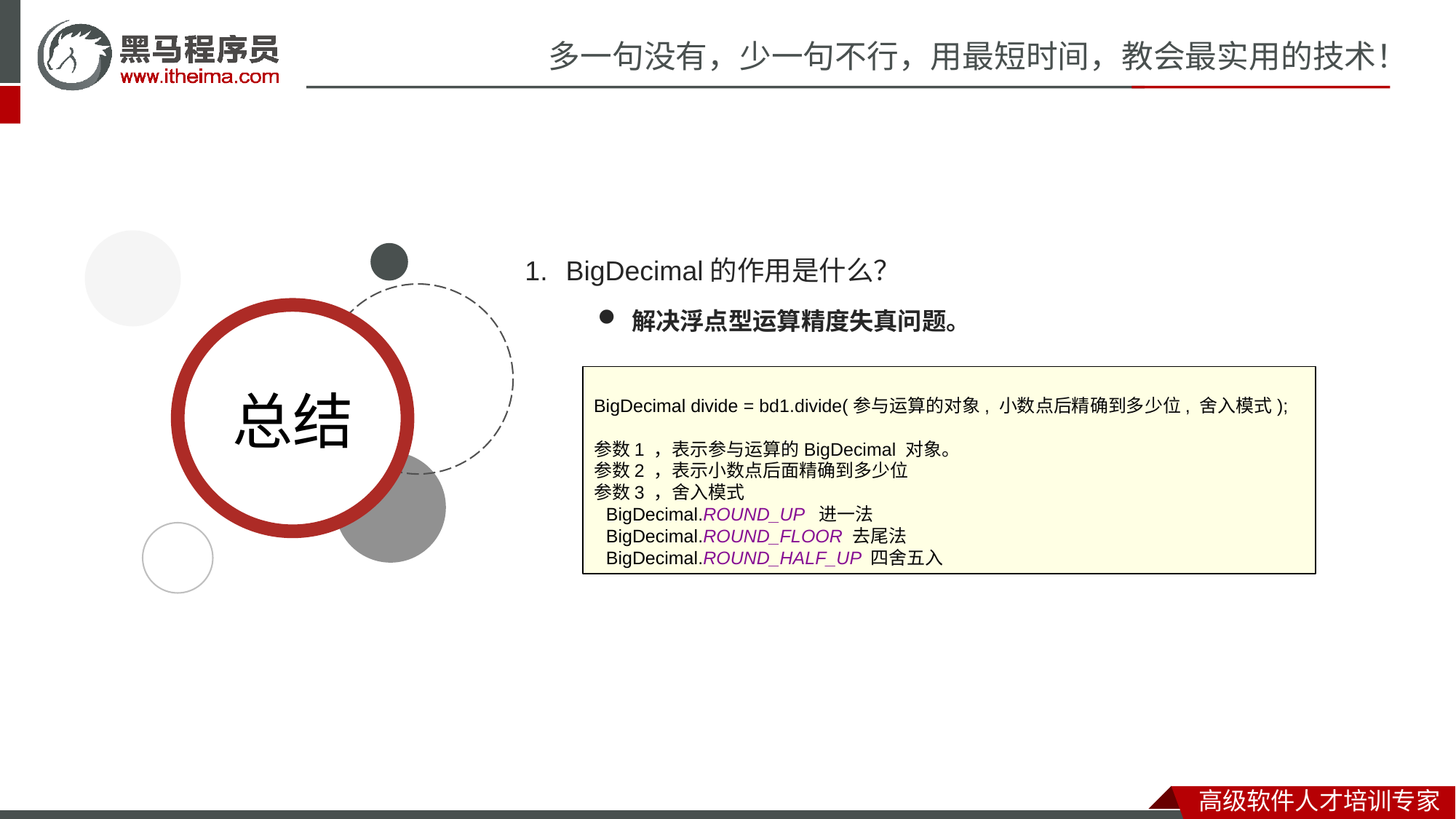

BigDecimal的作用是什么？
解决浮点型运算精度失真问题。

BigDecimal divide = bd1.divide(参与运算的对象, 小数点后精确到多少位, 舍入模式);
参数1 ，表示参与运算的BigDecimal 对象。
参数2 ，表示小数点后面精确到多少位
参数3 ，舍入模式
  BigDecimal.ROUND_UP  进一法
  BigDecimal.ROUND_FLOOR 去尾法
  BigDecimal.ROUND_HALF_UP 四舍五入